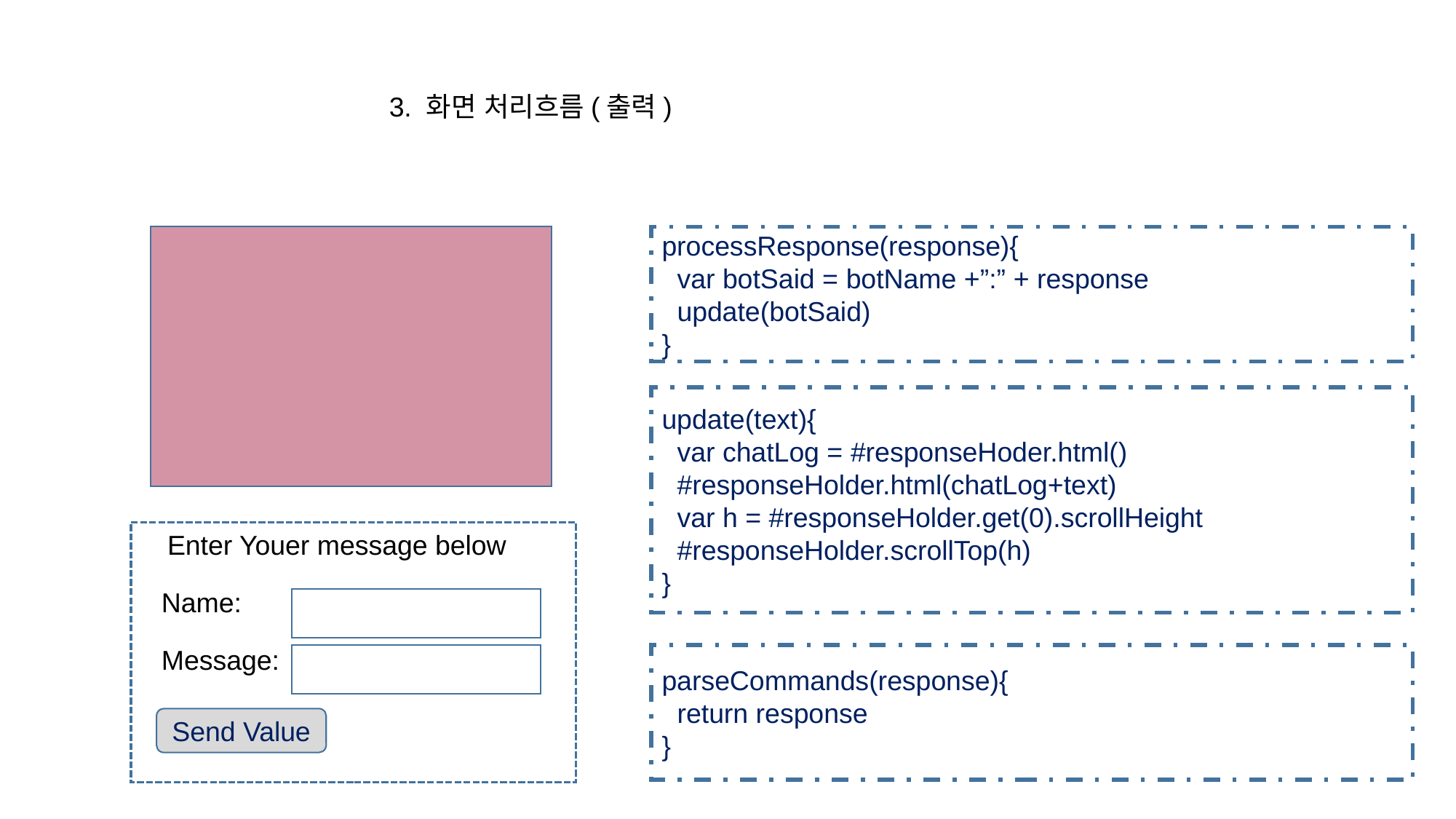

3. 화면 처리흐름(출력)

processResponse(response){
  var botSaid = botName +”:” + response
  update(botSaid)
}
update(text){
  var chatLog = #responseHoder.html()
  #responseHolder.html(chatLog+text)
  var h = #responseHolder.get(0).scrollHeight
  #responseHolder.scrollTop(h)
}

Enter Youer message below
Name:

Message:

parseCommands(response){
  return response
}
Send Value